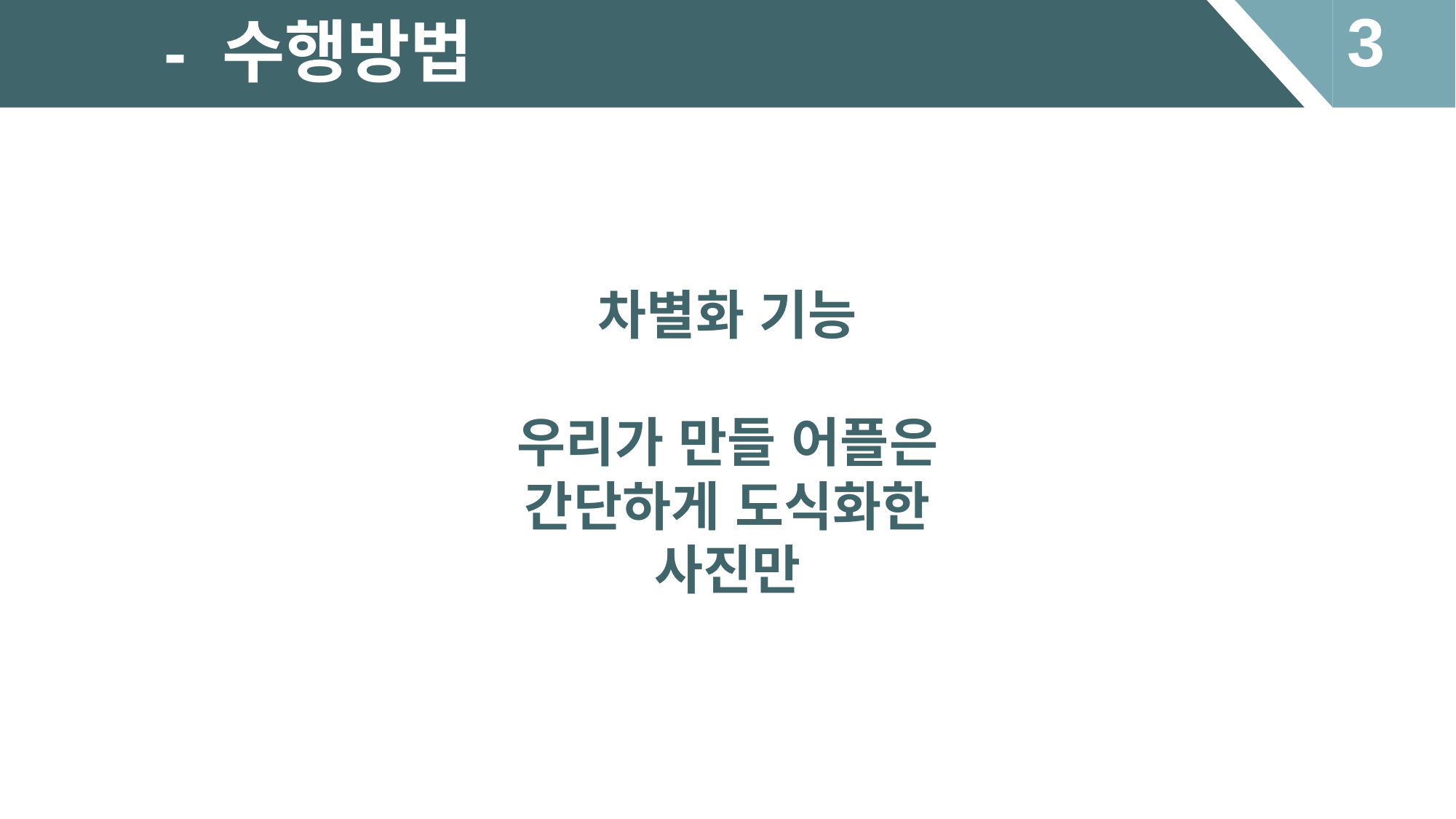

3

- 수행방법
차별화 기능

우리가 만들 어플은 간단하게 도식화한 사진만